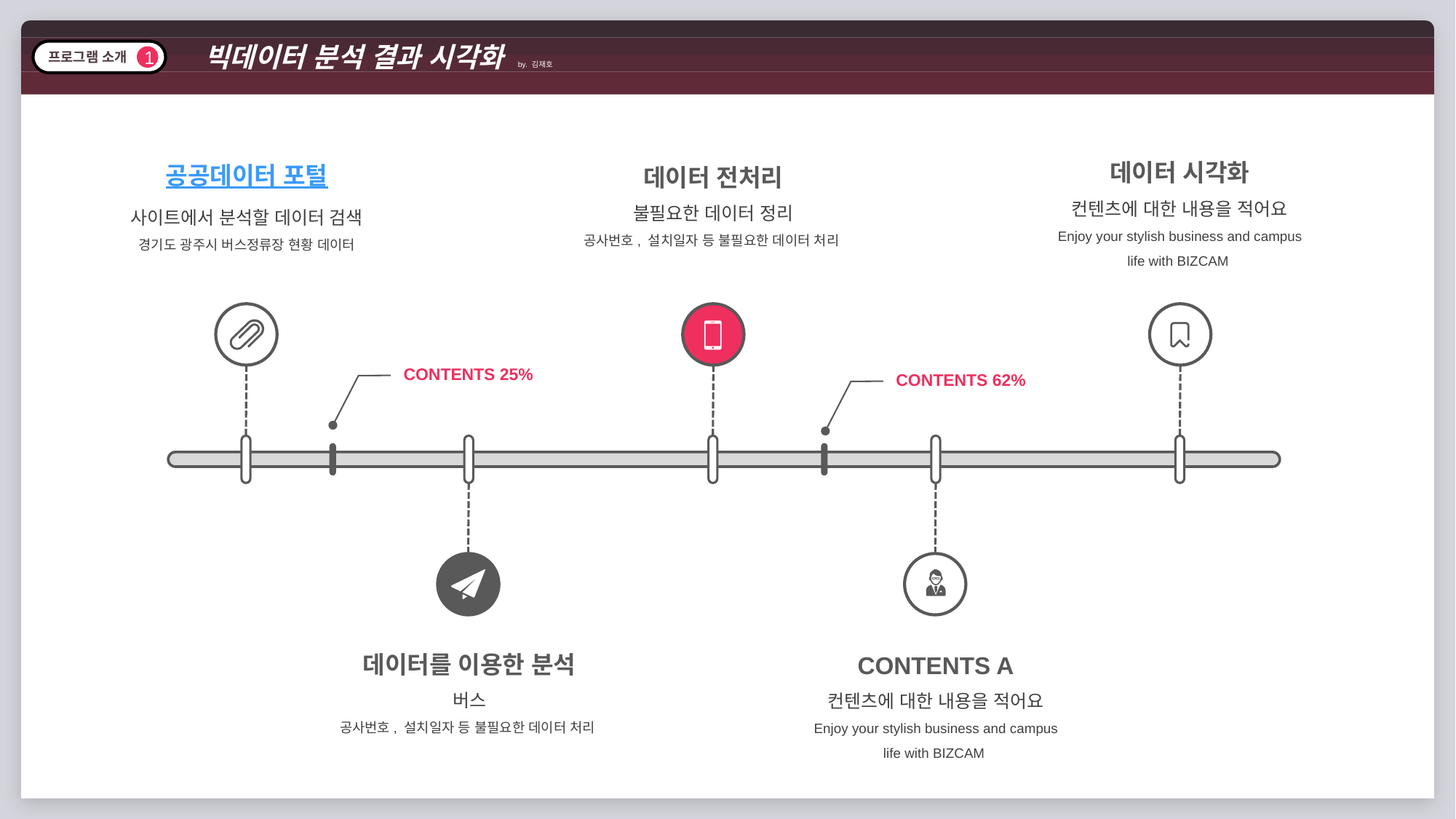

프로그램 소개
1
빅데이터 분석 결과 시각화 by. 김재호
공공데이터 포털
사이트에서 분석할 데이터 검색
경기도 광주시 버스정류장 현황 데이터

데이터 시각화
컨텐츠에 대한 내용을 적어요
Enjoy your stylish business and campus life with BIZCAM
데이터 전처리
불필요한 데이터 정리
공사번호, 설치일자 등 불필요한 데이터 처리

CONTENTS 25%
CONTENTS 62%

데이터를 이용한 분석
버스
공사번호, 설치일자 등 불필요한 데이터 처리
CONTENTS A
컨텐츠에 대한 내용을 적어요
Enjoy your stylish business and campus life with BIZCAM